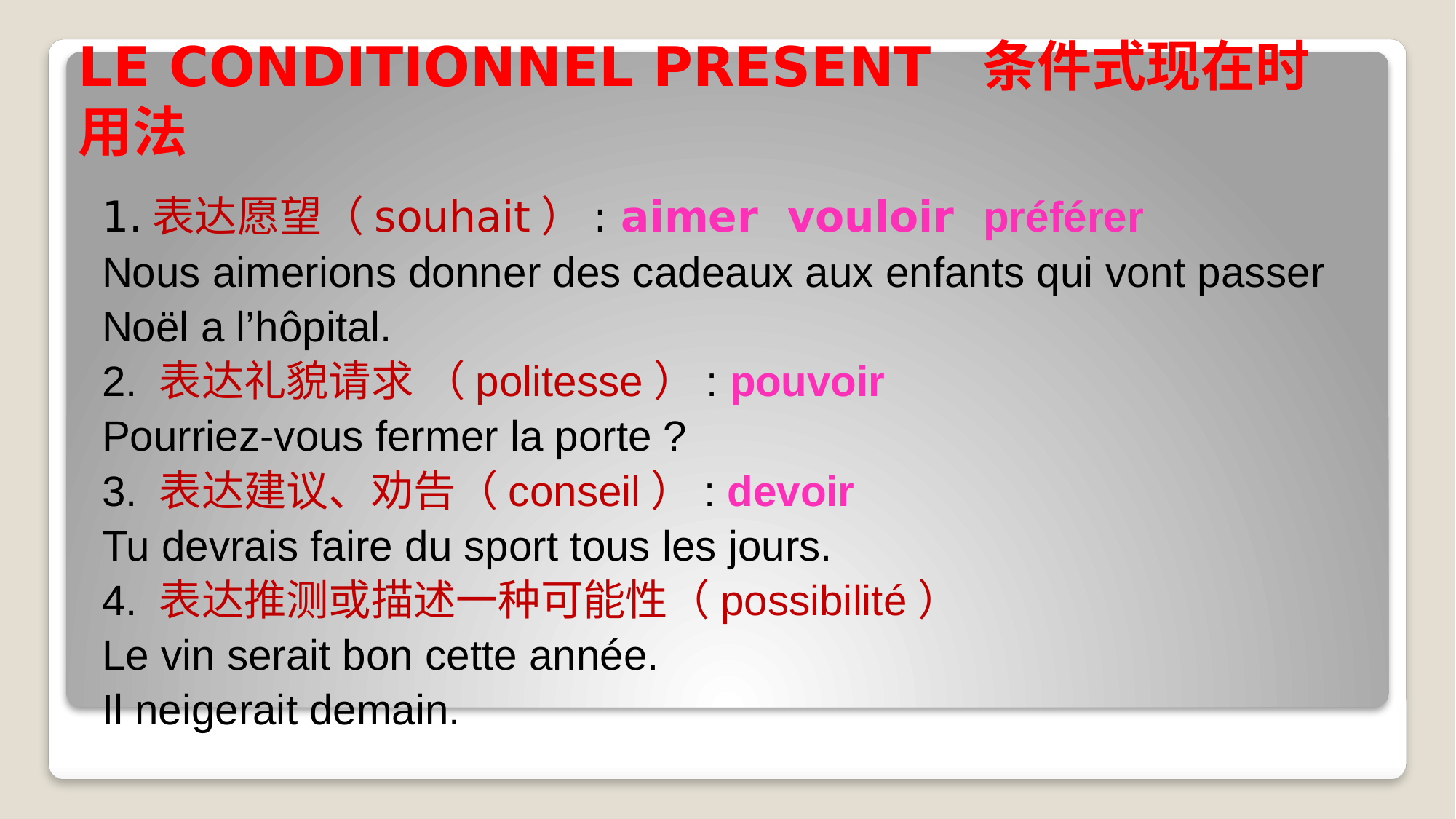

# LE CONDITIONNEL PRESENT  条件式现在时用法
1.表达愿望（souhait）: aimer  vouloir  préférer
Nous aimerions donner des cadeaux aux enfants qui vont passer
Noël a l’hôpital.
2. 表达礼貌请求 （politesse）: pouvoir
Pourriez-vous fermer la porte ?
3. 表达建议、劝告（conseil）: devoir
Tu devrais faire du sport tous les jours.
4. 表达推测或描述一种可能性（possibilité）
Le vin serait bon cette année.
Il neigerait demain.